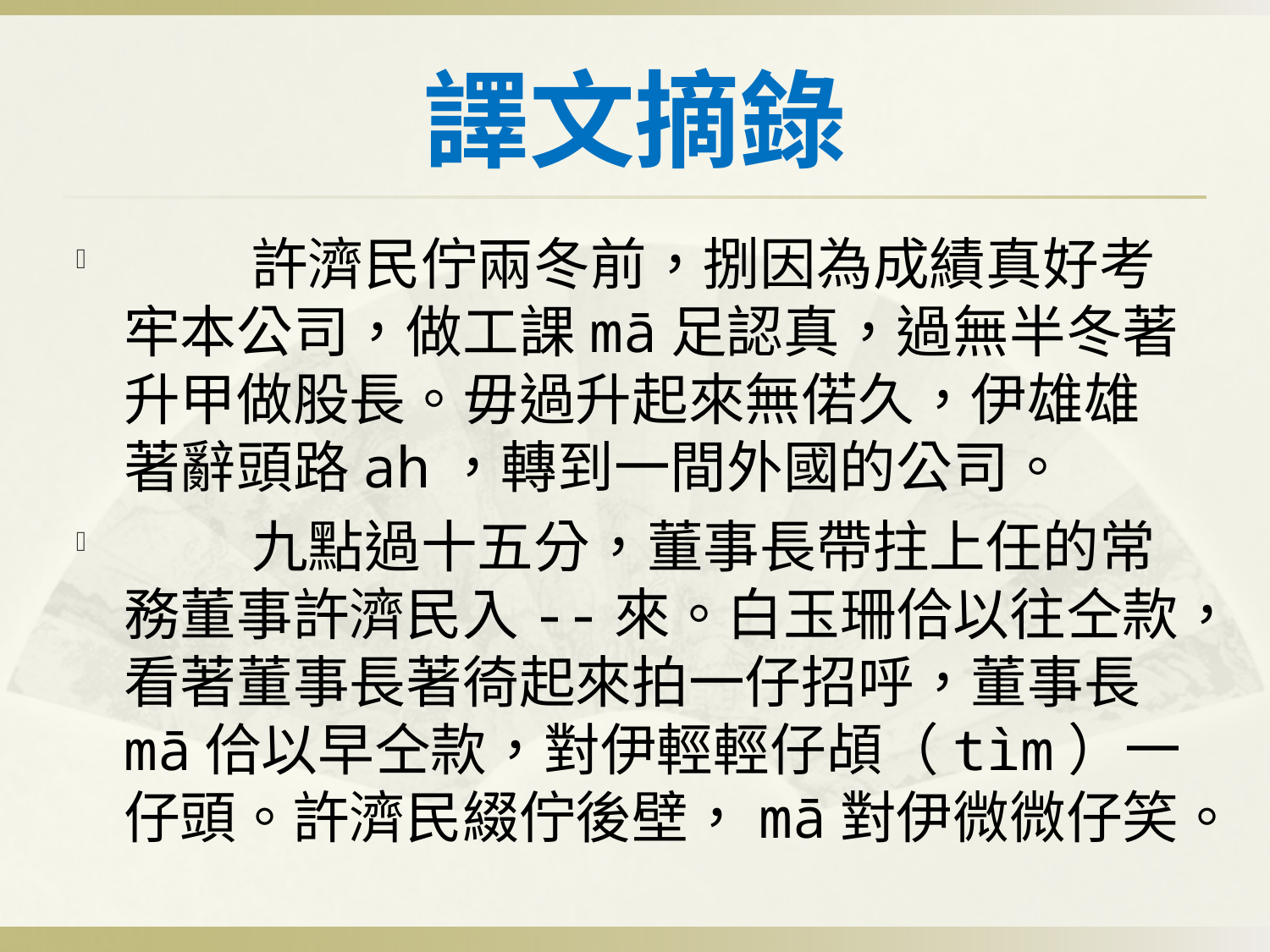

# 譯文摘錄
         許濟民佇兩冬前，捌因為成績真好考牢本公司，做工課mā足認真，過無半冬著升甲做股長。毋過升起來無偌久，伊雄雄著辭頭路ah，轉到一間外國的公司。
         九點過十五分，董事長帶拄上任的常務董事許濟民入--來。白玉珊佮以往仝款，看著董事長著徛起來拍一仔招呼，董事長mā佮以早仝款，對伊輕輕仔頕（tìm）一仔頭。許濟民綴佇後壁，mā對伊微微仔笑。